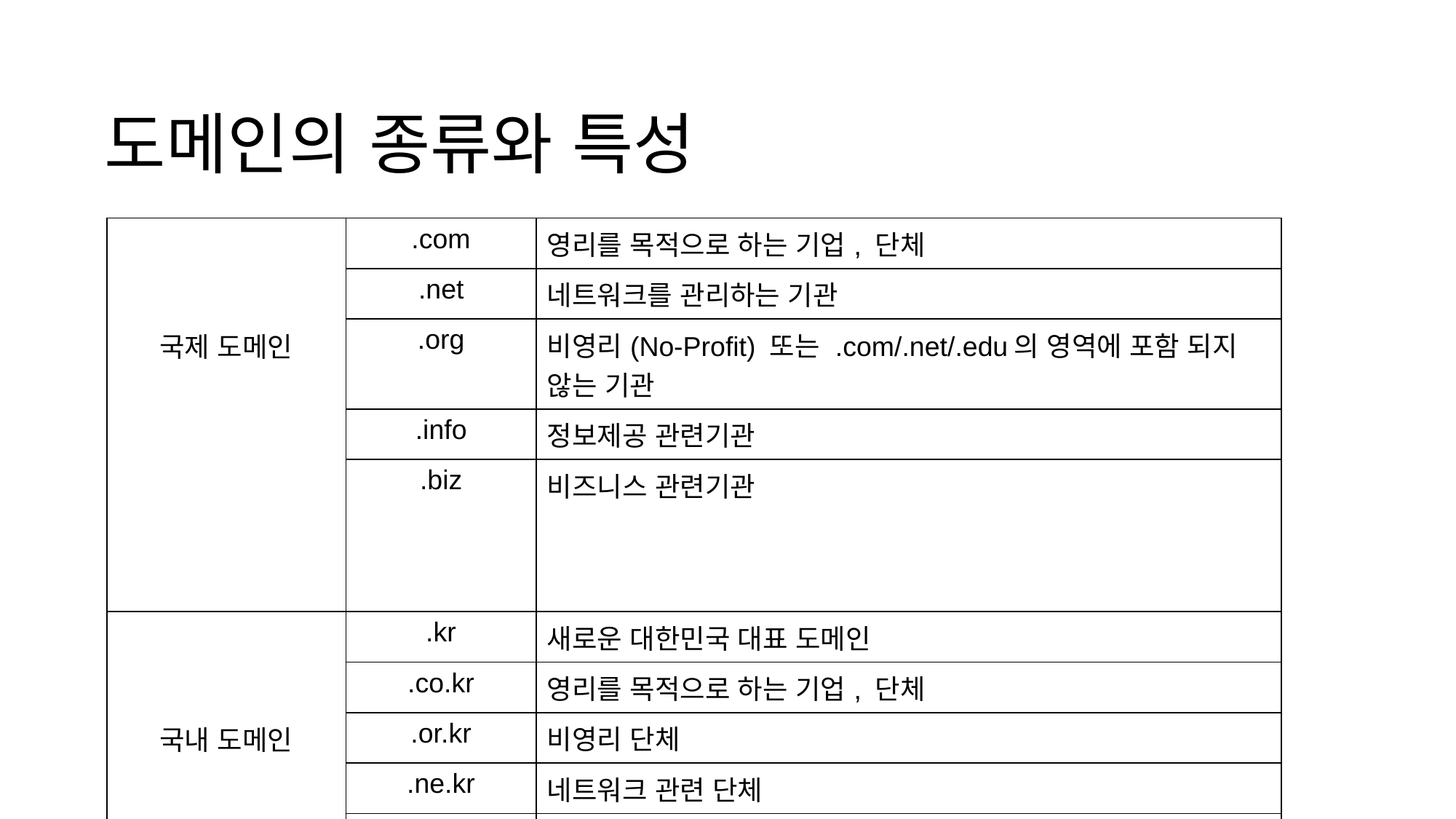

도메인의 종류와 특성
| 국제 도메인 | .com | 영리를 목적으로 하는 기업, 단체 |
| --- | --- | --- |
|  | .net | 네트워크를 관리하는 기관 |
|  | .org | 비영리(No-Profit) 또는 .com/.net/.edu의 영역에 포함 되지 않는 기관 |
|  | .info | 정보제공 관련기관 |
|  | .biz | 비즈니스 관련기관 |
| 국내 도메인 | .kr | 새로운 대한민국 대표 도메인 |
|  | .co.kr | 영리를 목적으로 하는 기업, 단체 |
|  | .or.kr | 비영리 단체 |
|  | .ne.kr | 네트워크 관련 단체 |
|  | 한글.kr | 한글을 사용한 도메인 |
|  | .pe.kr | 개인을 위한 도메인 |